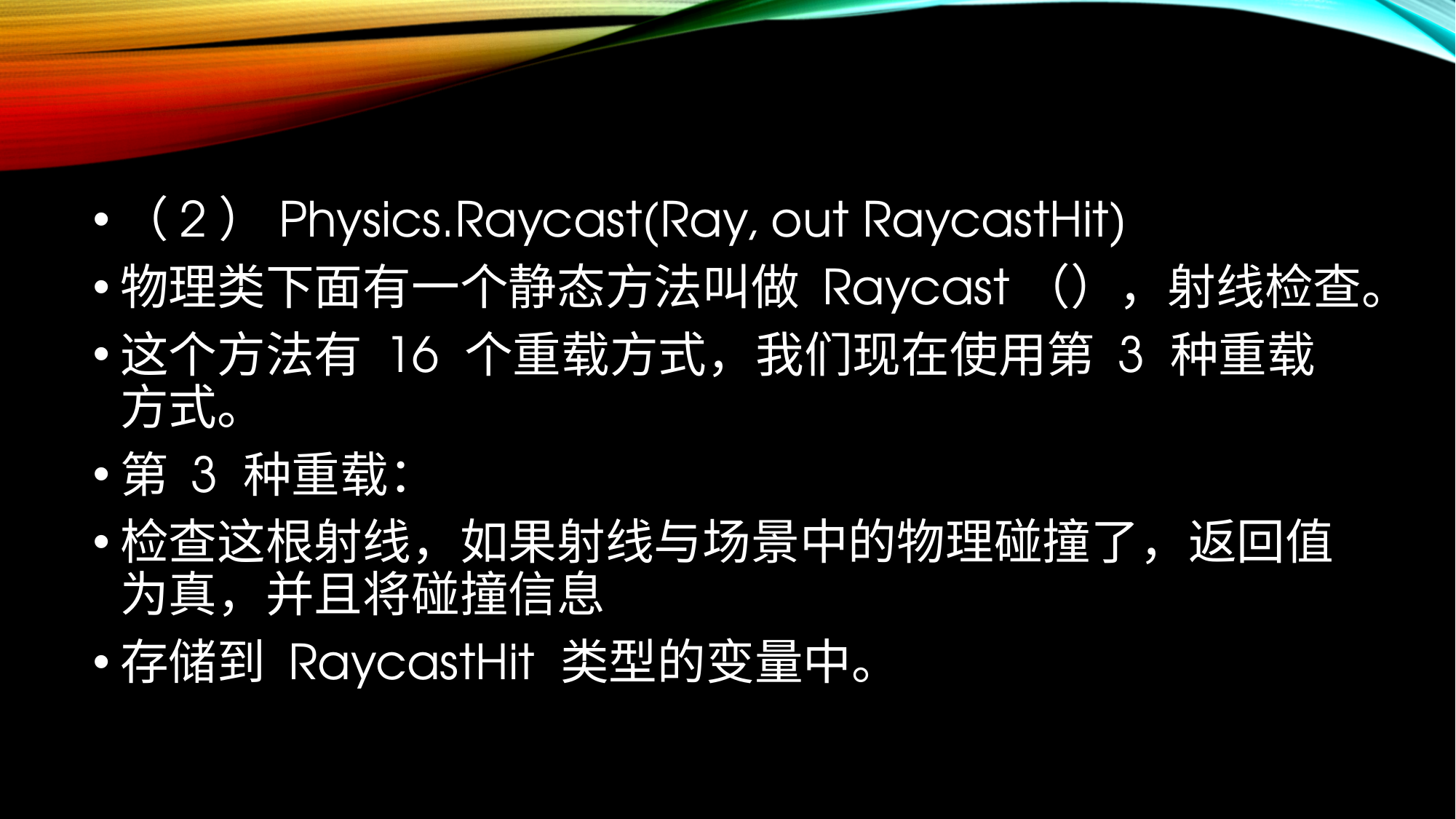

#
（2）Physics.Raycast(Ray, out RaycastHit)
物理类下面有一个静态方法叫做 Raycast（），射线检查。
这个方法有 16 个重载方式，我们现在使用第 3 种重载方式。
第 3 种重载：
检查这根射线，如果射线与场景中的物理碰撞了，返回值为真，并且将碰撞信息
存储到 RaycastHit 类型的变量中。